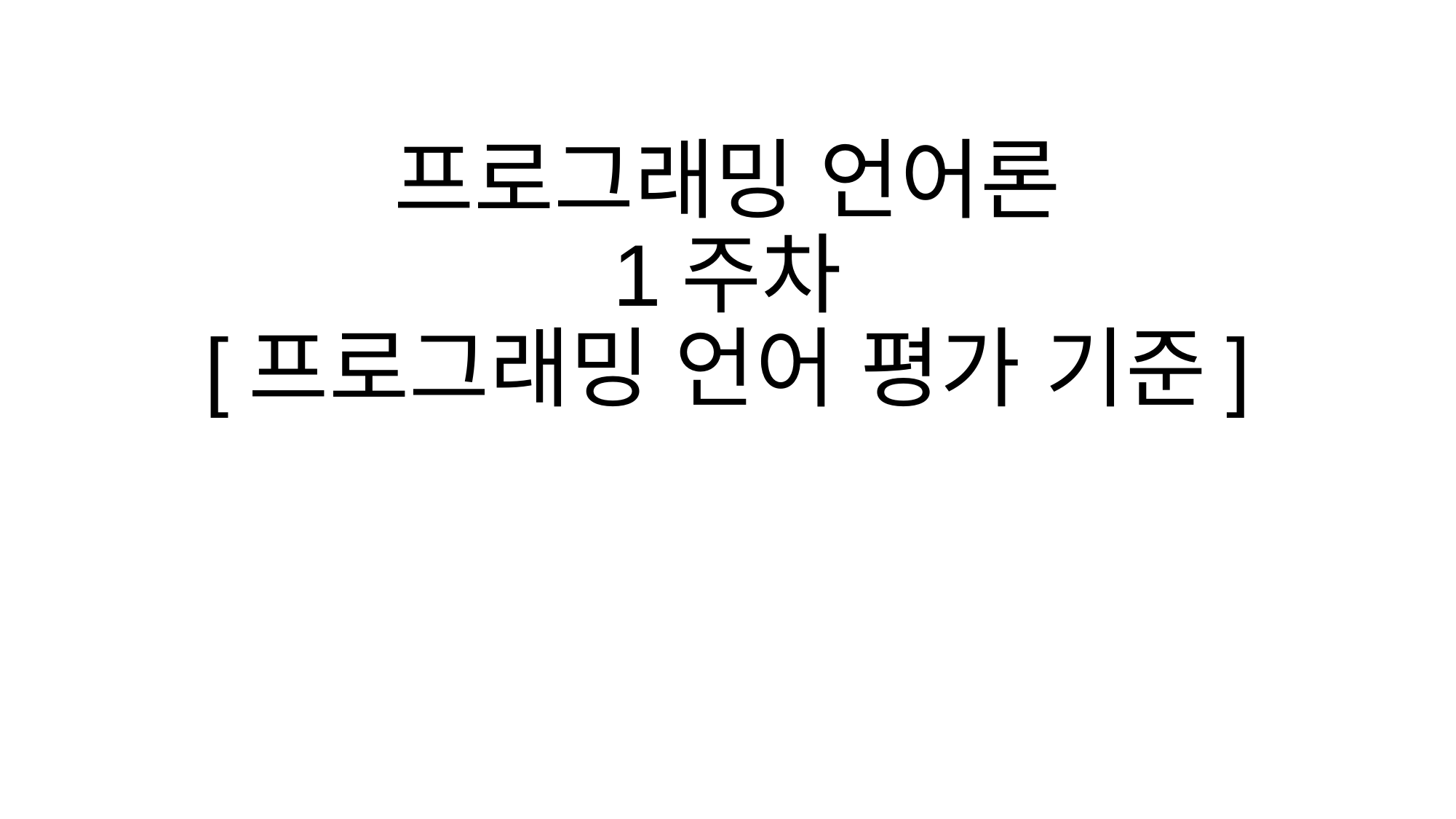

# 프로그래밍 언어론 1주차 [프로그래밍 언어 평가 기준]